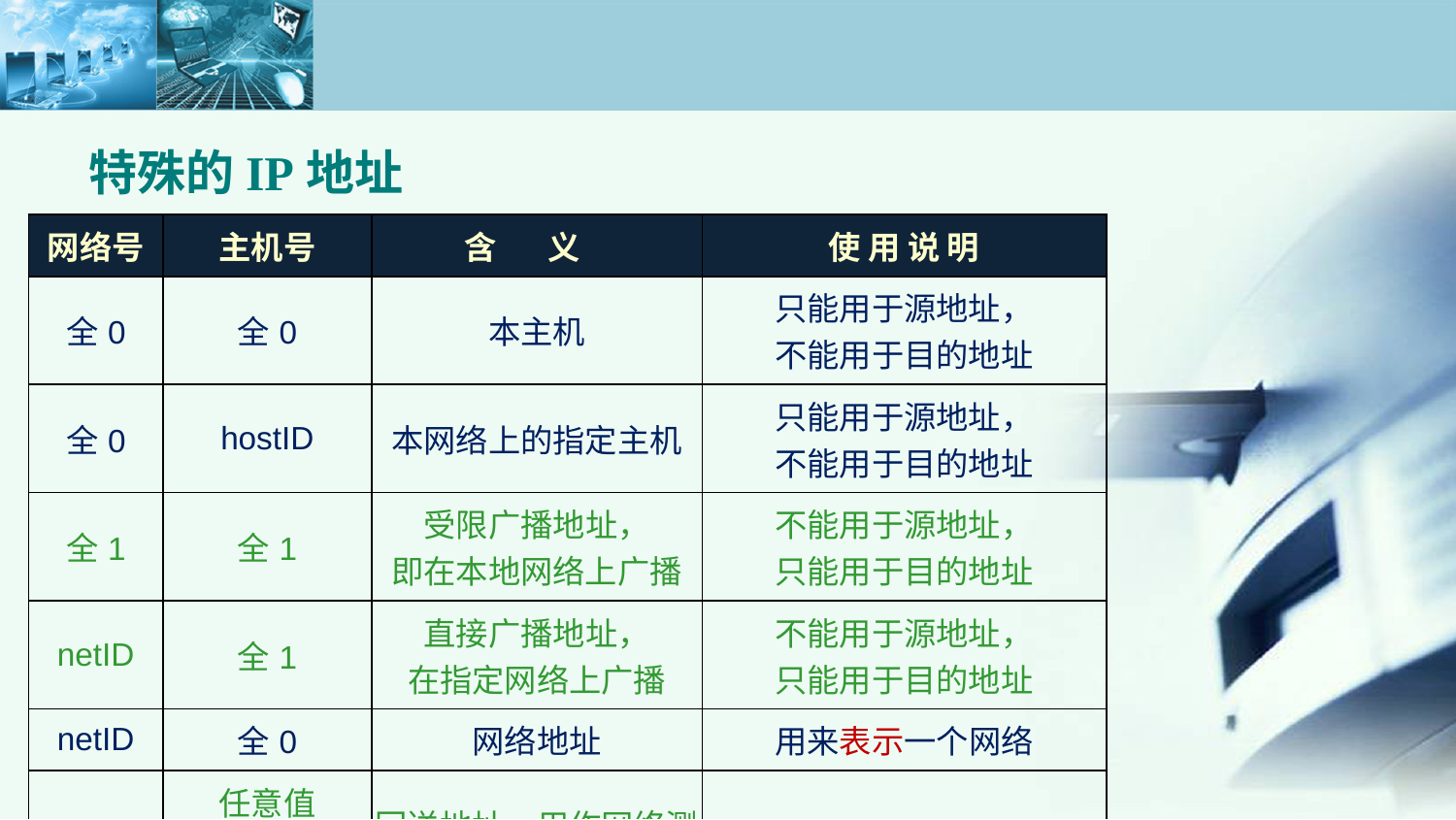

特殊的IP地址
| 网络号 | 主机号 | 含 义 | 使 用 说 明 |
| --- | --- | --- | --- |
| 全0 | 全0 | 本主机 | 只能用于源地址， 不能用于目的地址 |
| 全0 | hostID | 本网络上的指定主机 | 只能用于源地址， 不能用于目的地址 |
| 全1 | 全1 | 受限广播地址， 即在本地网络上广播 | 不能用于源地址， 只能用于目的地址 |
| netID | 全1 | 直接广播地址， 在指定网络上广播 | 不能用于源地址， 只能用于目的地址 |
| netID | 全0 | 网络地址 | 用来表示一个网络 |
| 127 | 任意值 （非全0、1） | 回送地址，用作网络测试或本地进程间通信 | 可用于源地址和目的地址 |